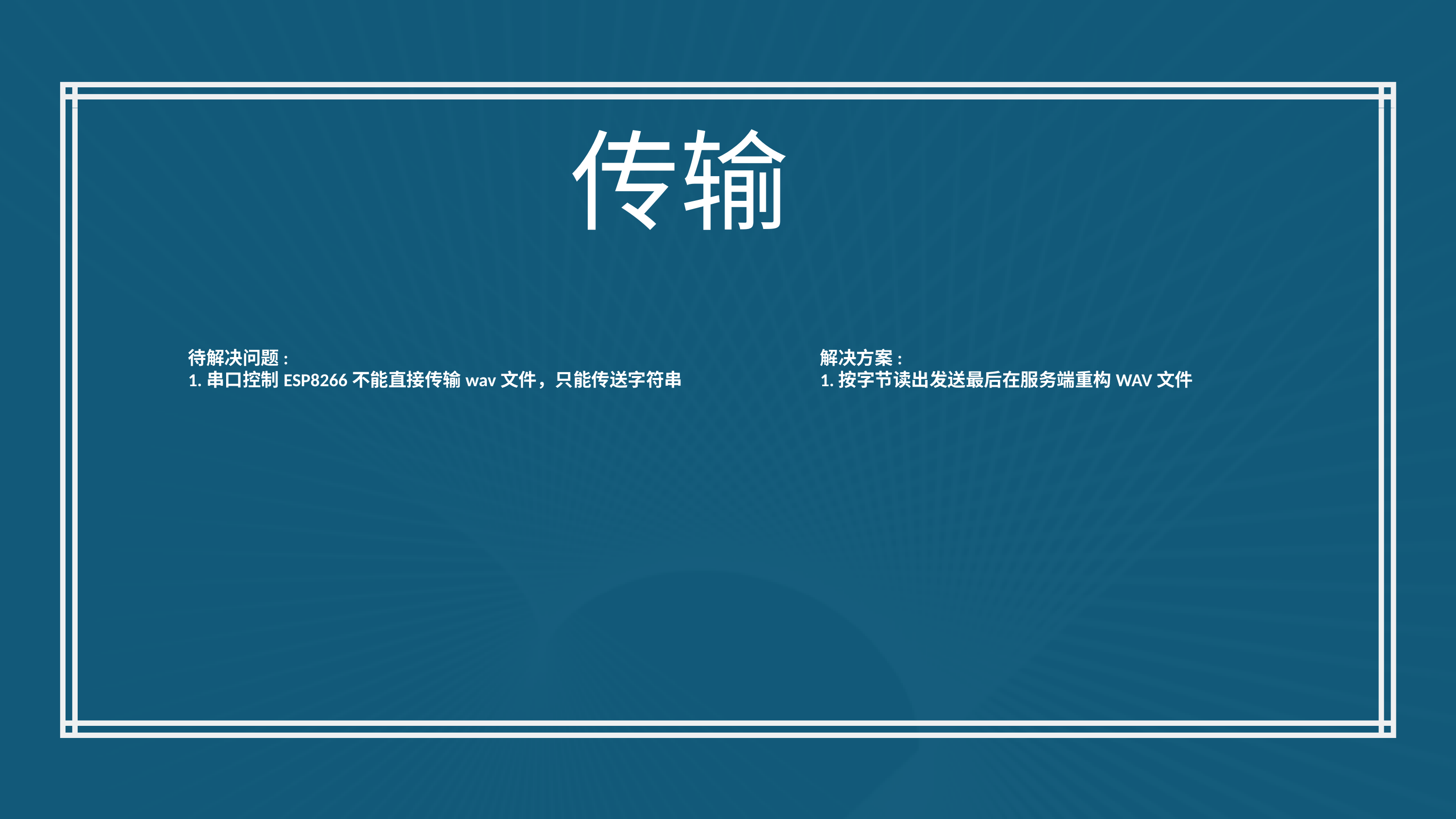

# 传输
解决方案:
1.按字节读出发送最后在服务端重构WAV文件
待解决问题:
1.串口控制ESP8266不能直接传输wav文件，只能传送字符串